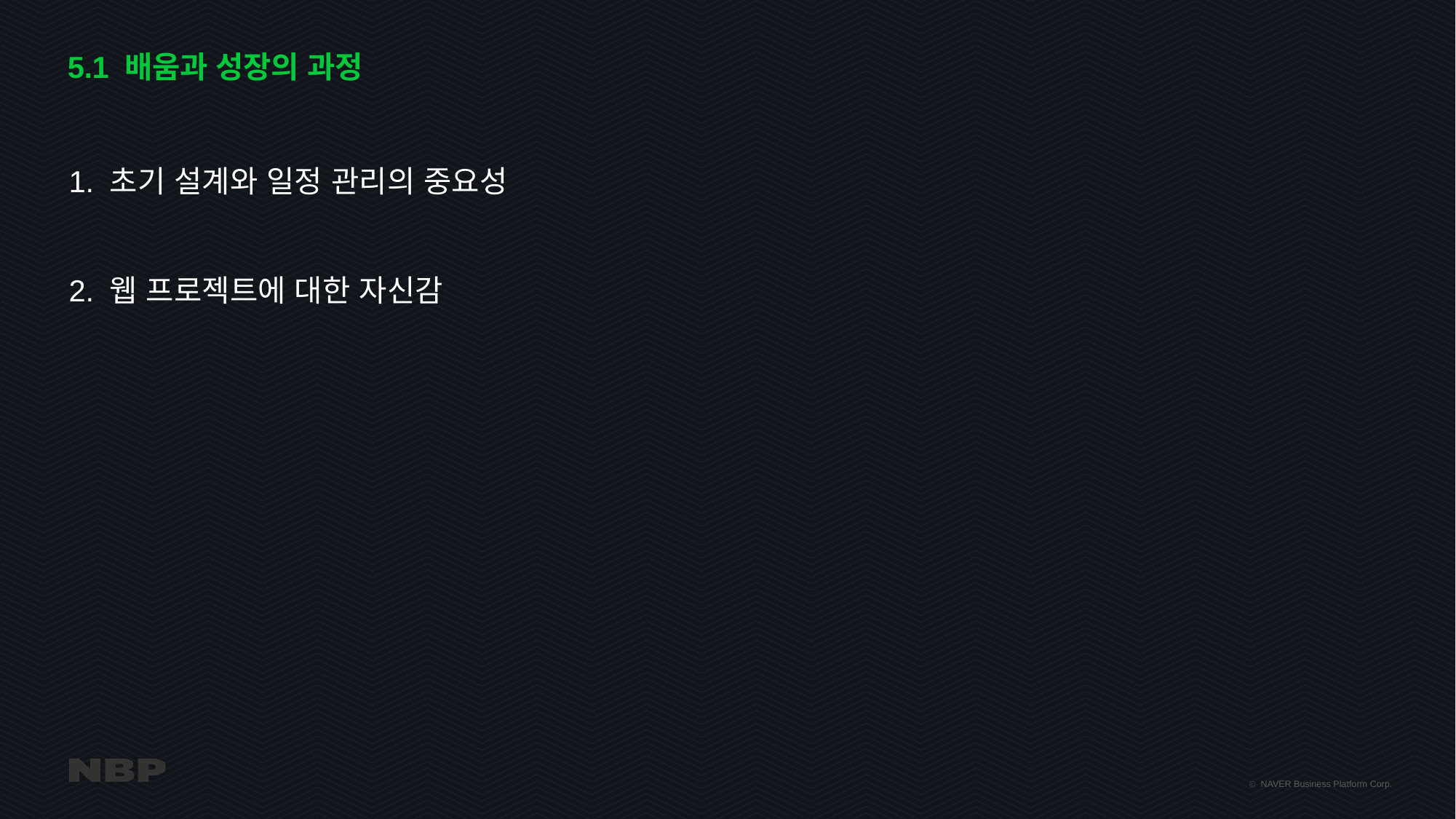

# 5.1 배움과 성장의 과정
1. 초기 설계와 일정 관리의 중요성

2. 웹 프로젝트에 대한 자신감